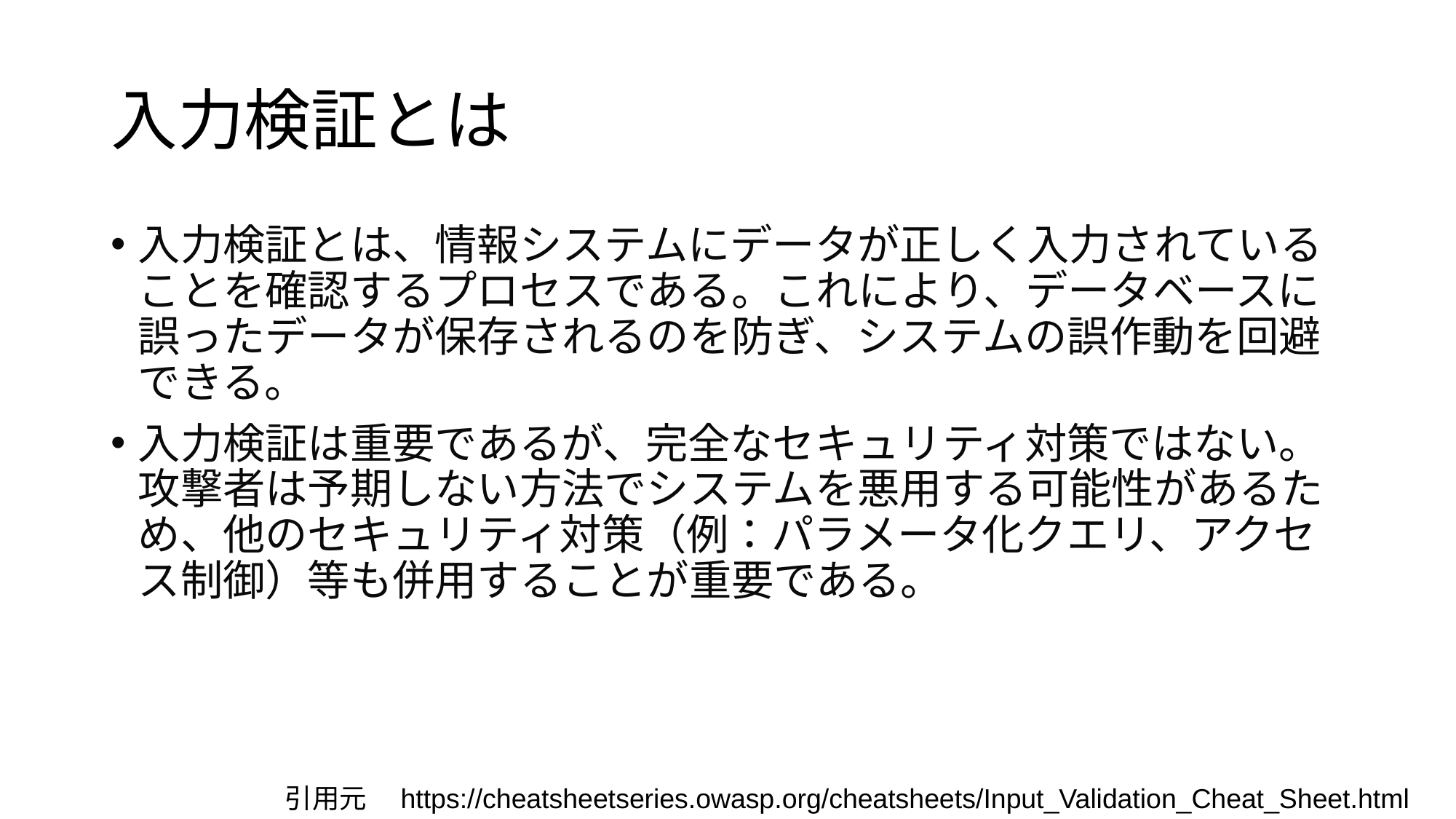

# 入力検証とは
入力検証とは、情報システムにデータが正しく入力されていることを確認するプロセスである。これにより、データベースに誤ったデータが保存されるのを防ぎ、システムの誤作動を回避できる。
入力検証は重要であるが、完全なセキュリティ対策ではない。攻撃者は予期しない方法でシステムを悪用する可能性があるため、他のセキュリティ対策（例：パラメータ化クエリ、アクセス制御）等も併用することが重要である。

引用元　https://cheatsheetseries.owasp.org/cheatsheets/Input_Validation_Cheat_Sheet.html